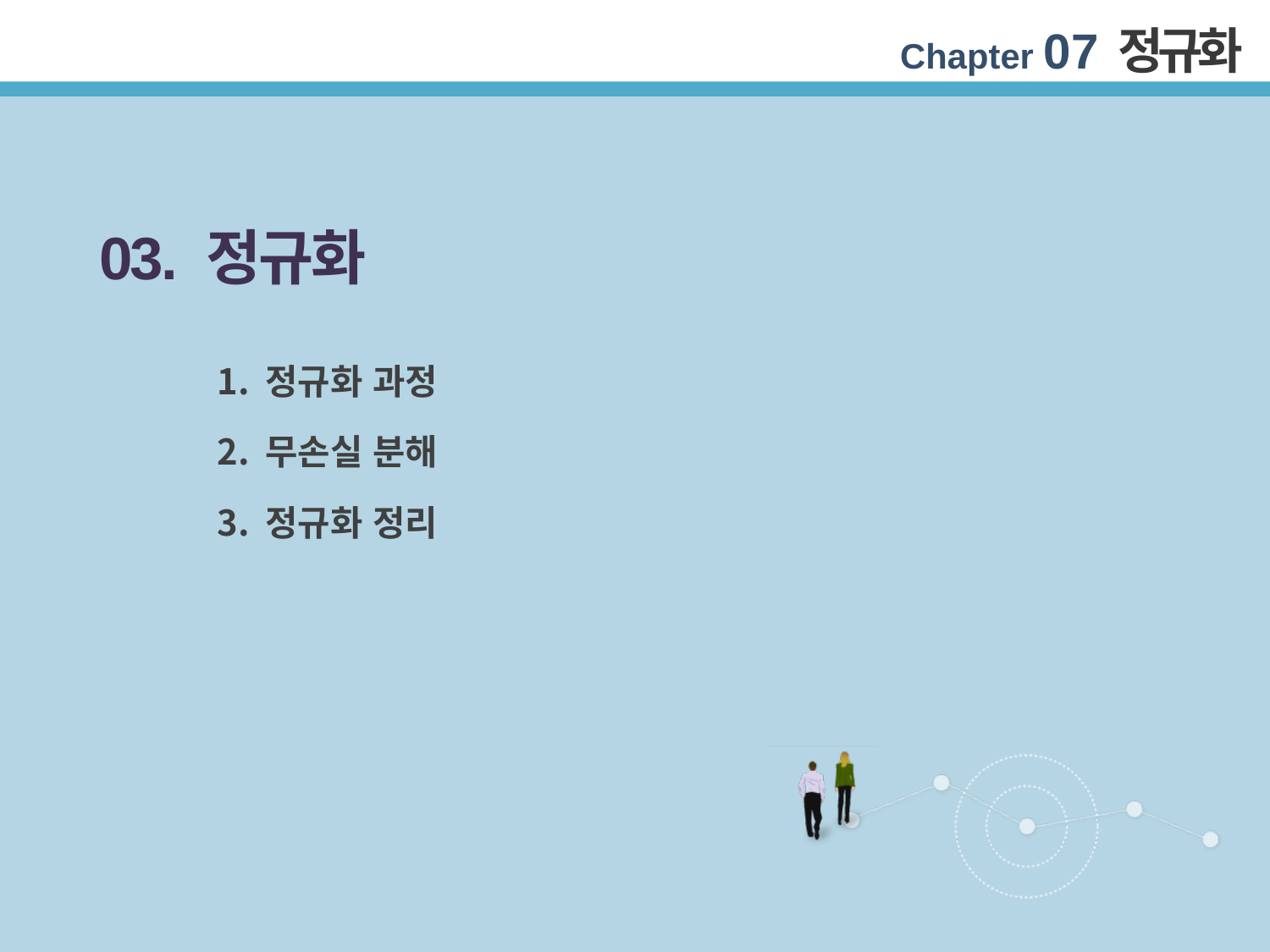

03. 정규화
정규화 과정
무손실 분해
정규화 정리